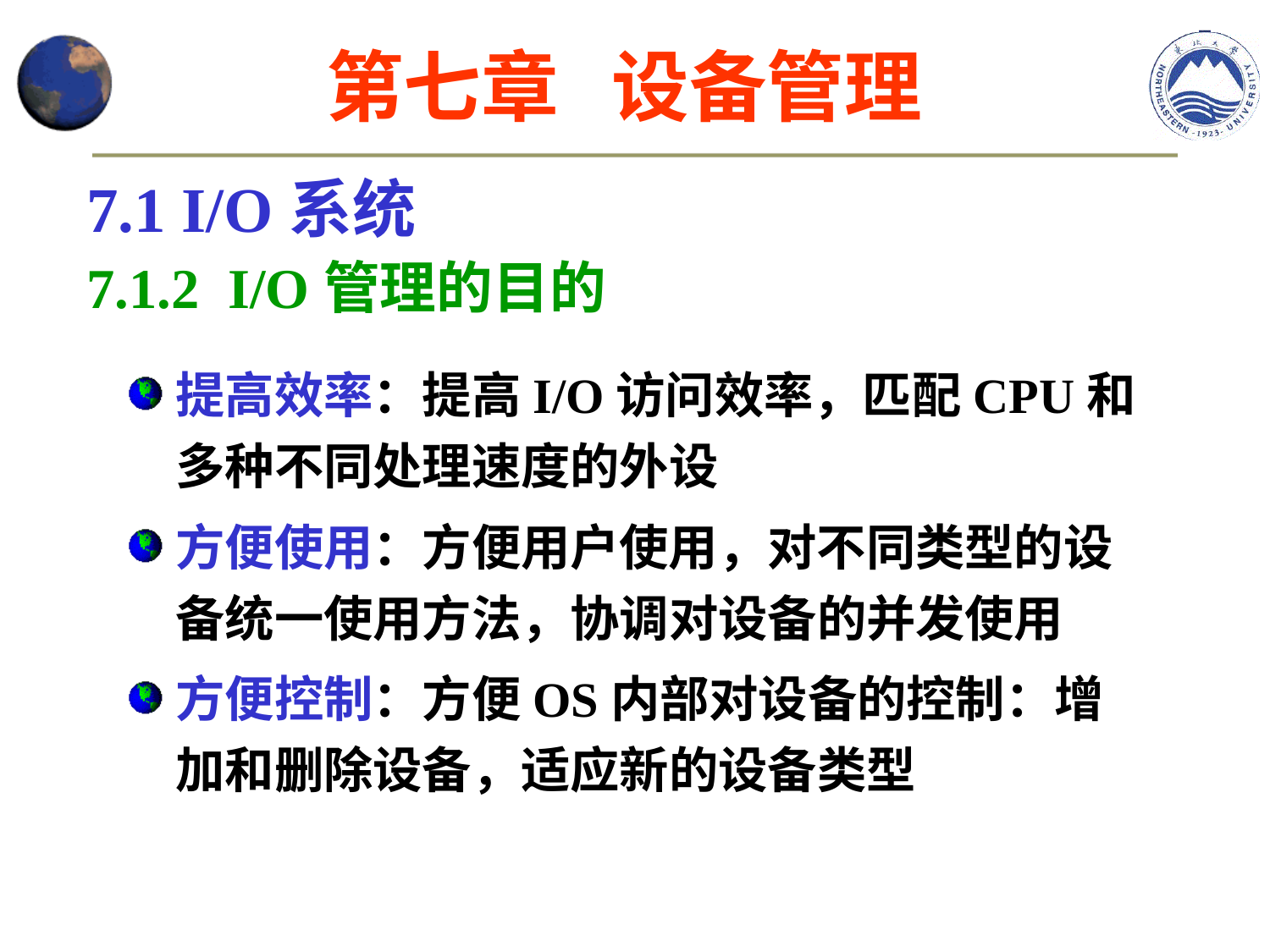

第七章   设备管理
7.1 I/O系统
7.1.2  I/O管理的目的
提高效率：提高I/O访问效率，匹配CPU和多种不同处理速度的外设
方便使用：方便用户使用，对不同类型的设备统一使用方法，协调对设备的并发使用
方便控制：方便OS内部对设备的控制：增加和删除设备，适应新的设备类型